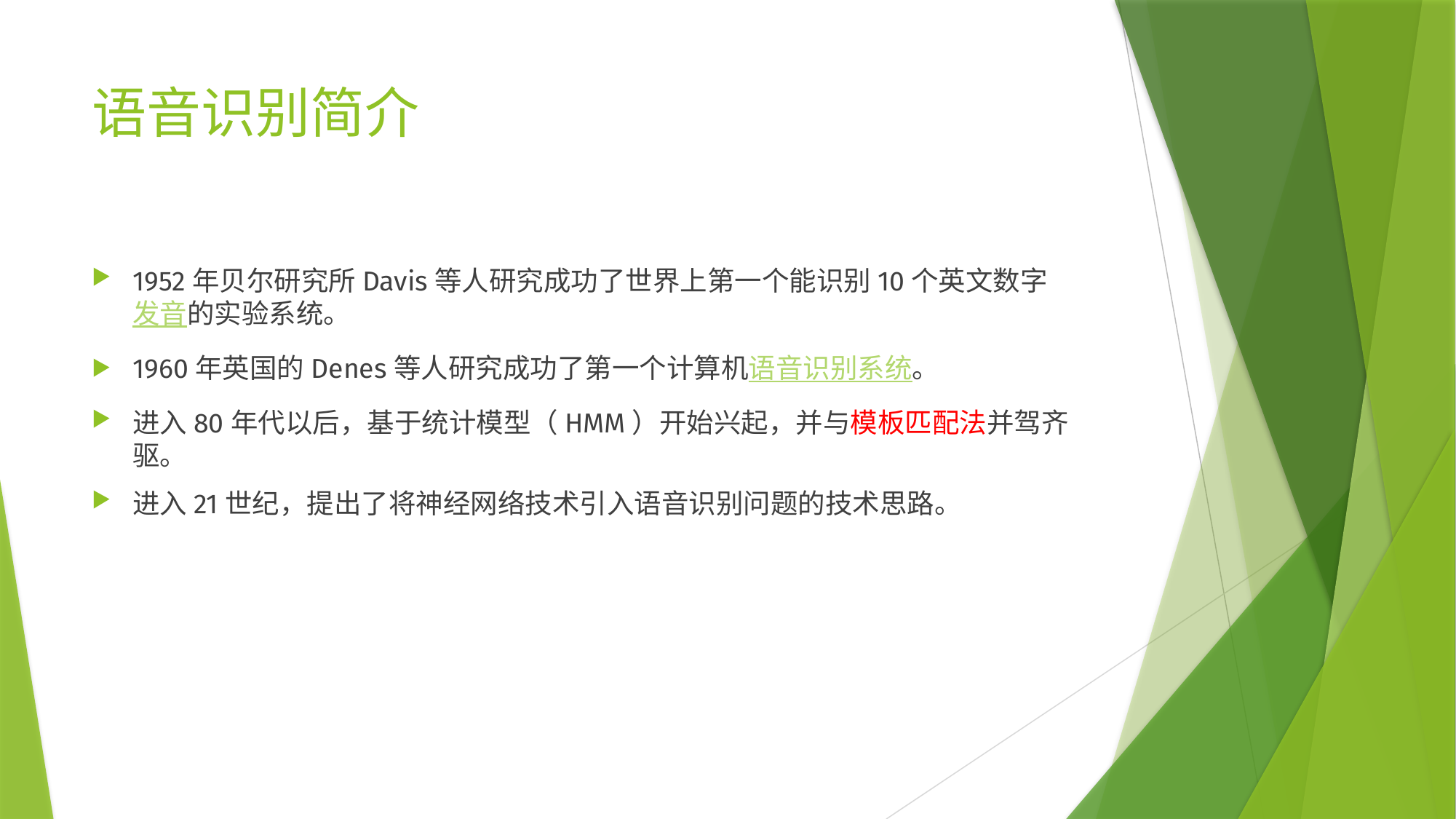

# 语音识别简介
1952年贝尔研究所Davis等人研究成功了世界上第一个能识别10个英文数字发音的实验系统。
1960年英国的Denes等人研究成功了第一个计算机语音识别系统。
进入80年代以后，基于统计模型（HMM）开始兴起，并与模板匹配法并驾齐驱。
进入21世纪，提出了将神经网络技术引入语音识别问题的技术思路。